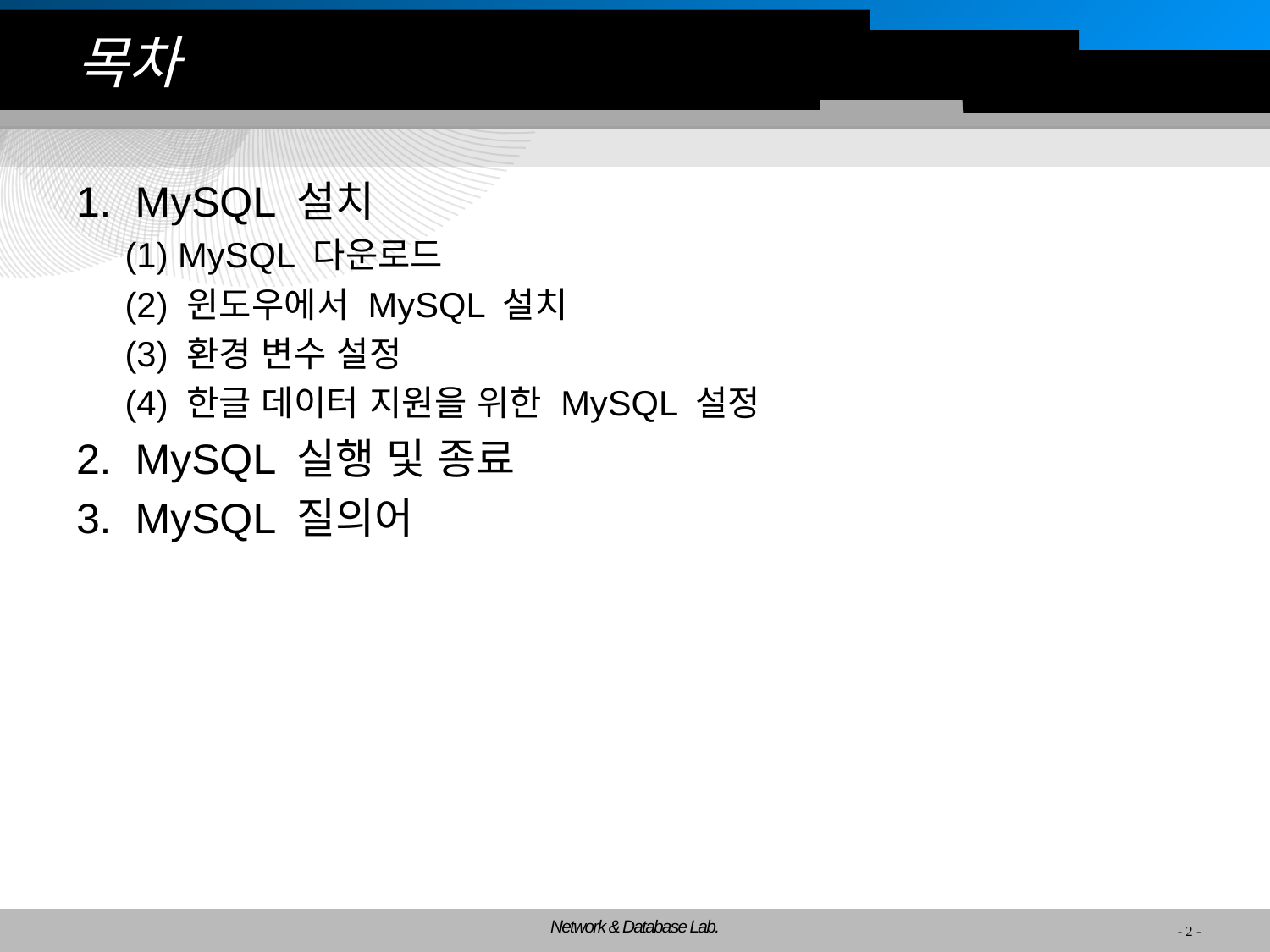

# 목차
1.  MySQL 설치
     (1) MySQL 다운로드
     (2) 윈도우에서 MySQL 설치
     (3) 환경 변수 설정
     (4) 한글 데이터 지원을 위한 MySQL 설정
2.  MySQL 실행 및 종료
3.  MySQL 질의어
- 2 -